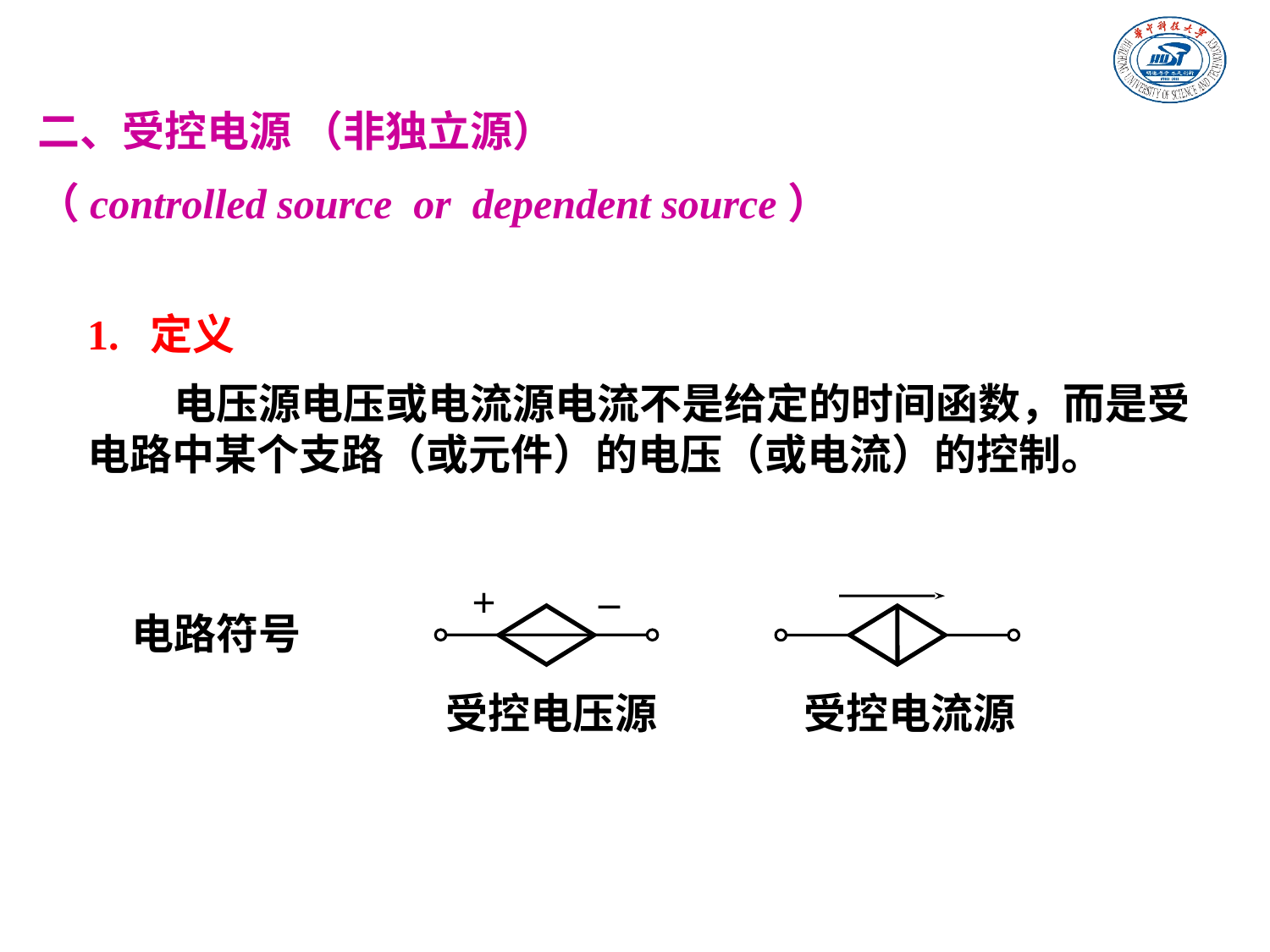

二、受控电源 （非独立源）
（controlled source  or  dependent source）
1.  定义
        电压源电压或电流源电流不是给定的时间函数，而是受电路中某个支路（或元件）的电压（或电流）的控制。
+
–

电路符号
受控电压源
受控电流源